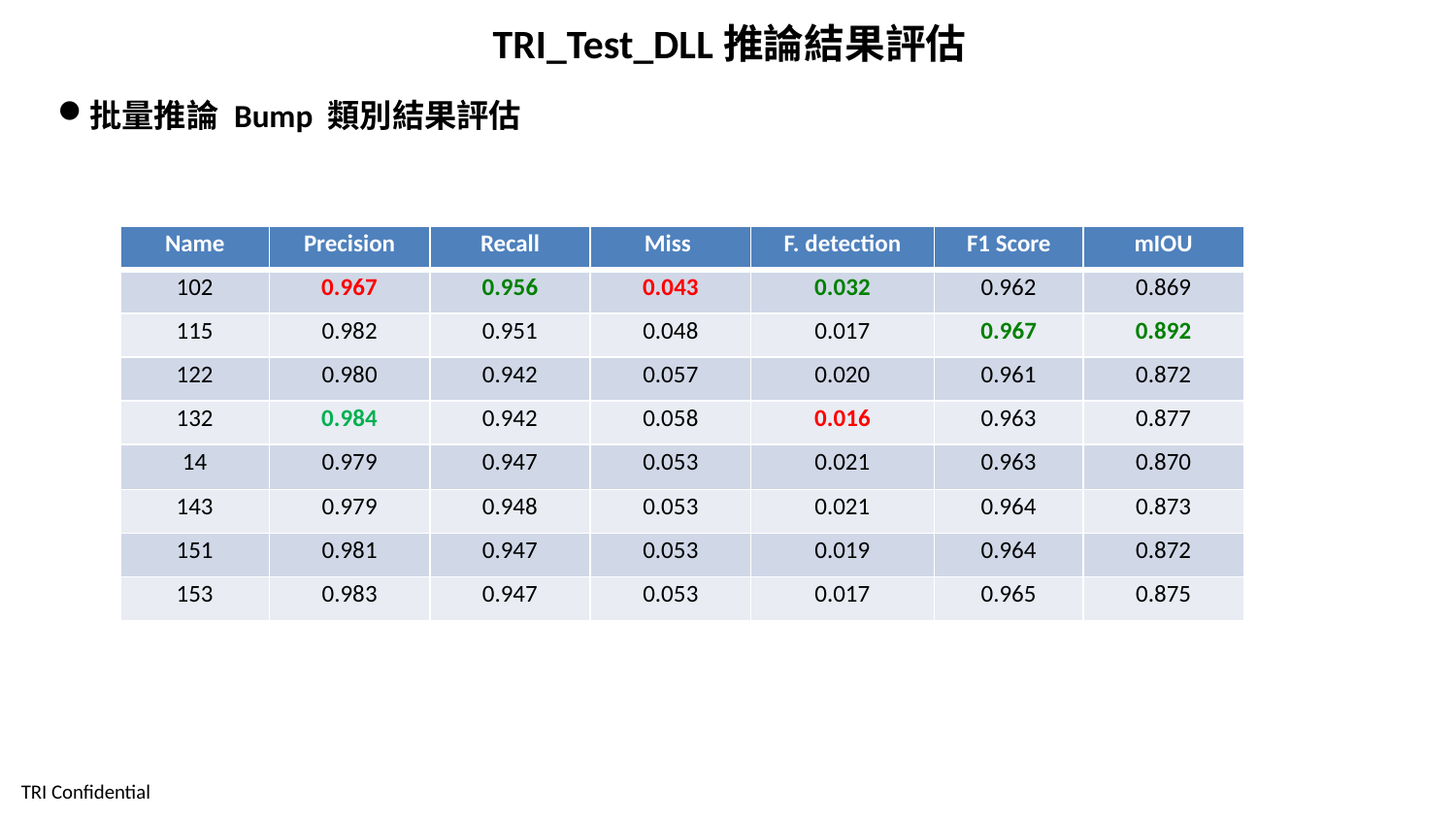

TRI_Test_DLL推論結果評估
批量推論 Bump 類別結果評估
| Name | Precision | Recall | Miss | F. detection | F1 Score | mIOU |
| --- | --- | --- | --- | --- | --- | --- |
| 102 | 0.967 | 0.956 | 0.043 | 0.032 | 0.962 | 0.869 |
| 115 | 0.982 | 0.951 | 0.048 | 0.017 | 0.967 | 0.892 |
| 122 | 0.980 | 0.942 | 0.057 | 0.020 | 0.961 | 0.872 |
| 132 | 0.984 | 0.942 | 0.058 | 0.016 | 0.963 | 0.877 |
| 14 | 0.979 | 0.947 | 0.053 | 0.021 | 0.963 | 0.870 |
| 143 | 0.979 | 0.948 | 0.053 | 0.021 | 0.964 | 0.873 |
| 151 | 0.981 | 0.947 | 0.053 | 0.019 | 0.964 | 0.872 |
| 153 | 0.983 | 0.947 | 0.053 | 0.017 | 0.965 | 0.875 |
32
TRI Confidential